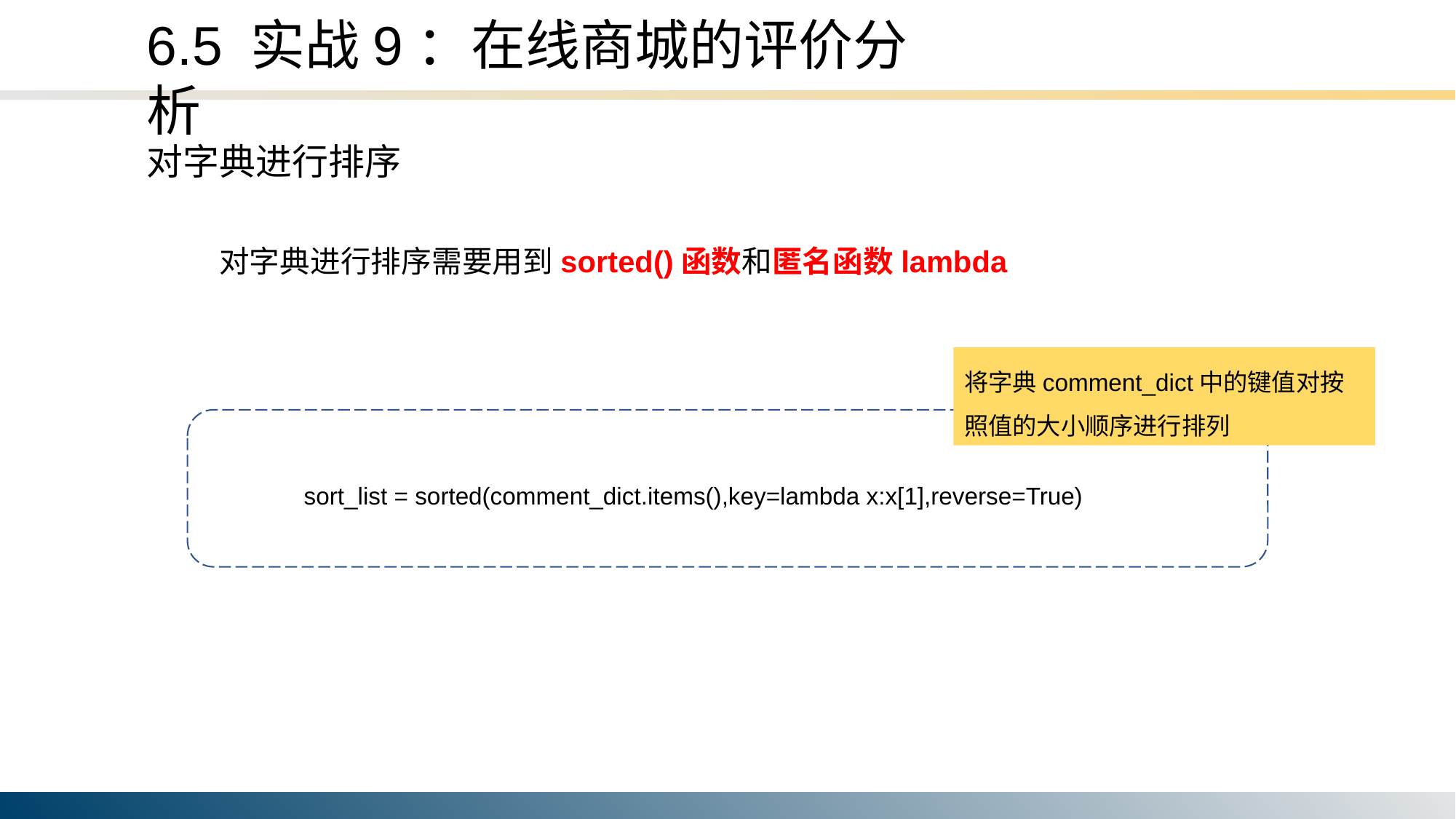

6.5 实战9：在线商城的评价分析
对字典进行排序
对字典进行排序需要用到sorted()函数和匿名函数lambda
将字典comment_dict中的键值对按照值的大小顺序进行排列

sort_list = sorted(comment_dict.items(),key=lambda x:x[1],reverse=True)